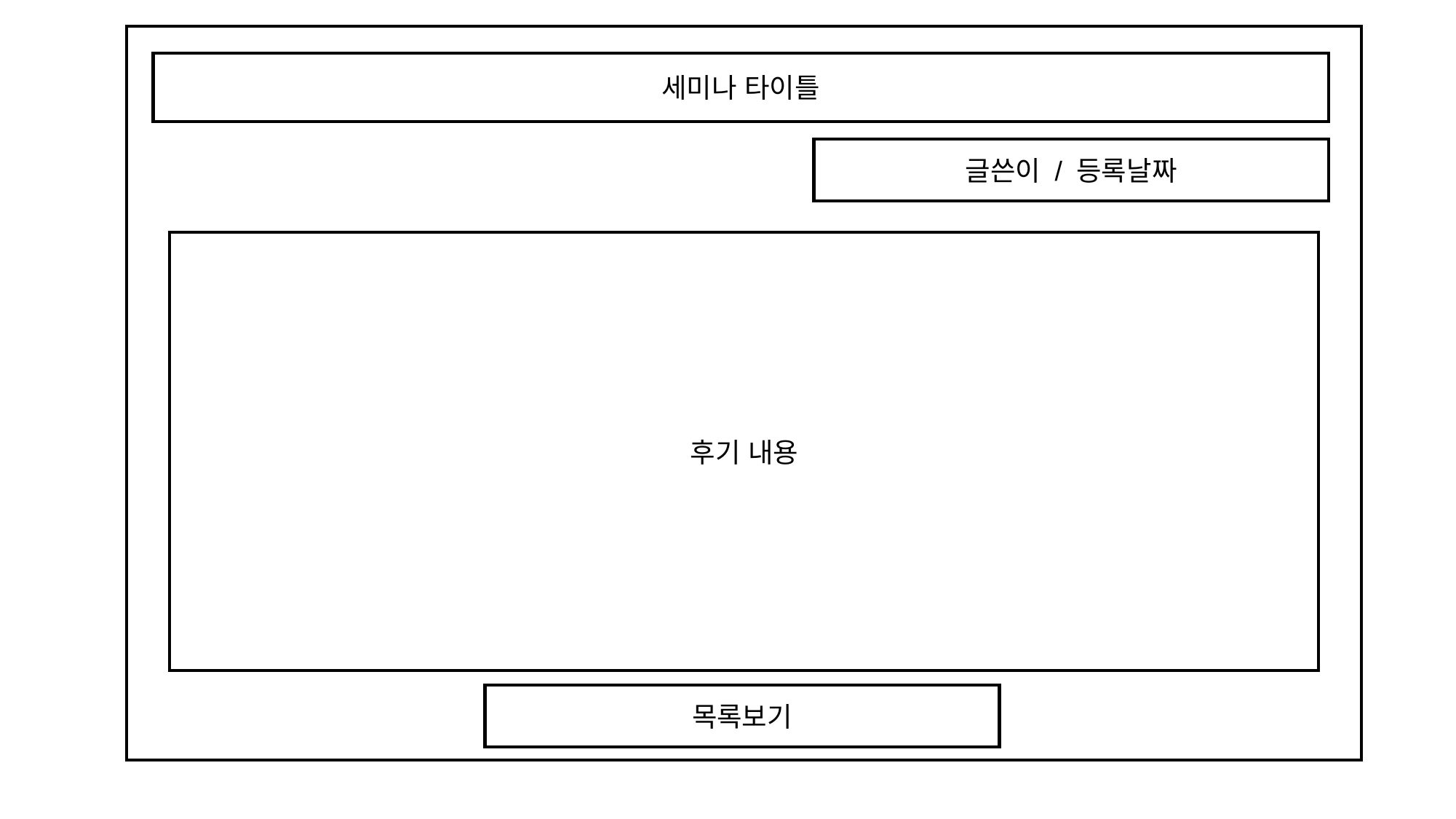

세미나 타이틀
글쓴이 / 등록날짜
후기 내용
목록보기